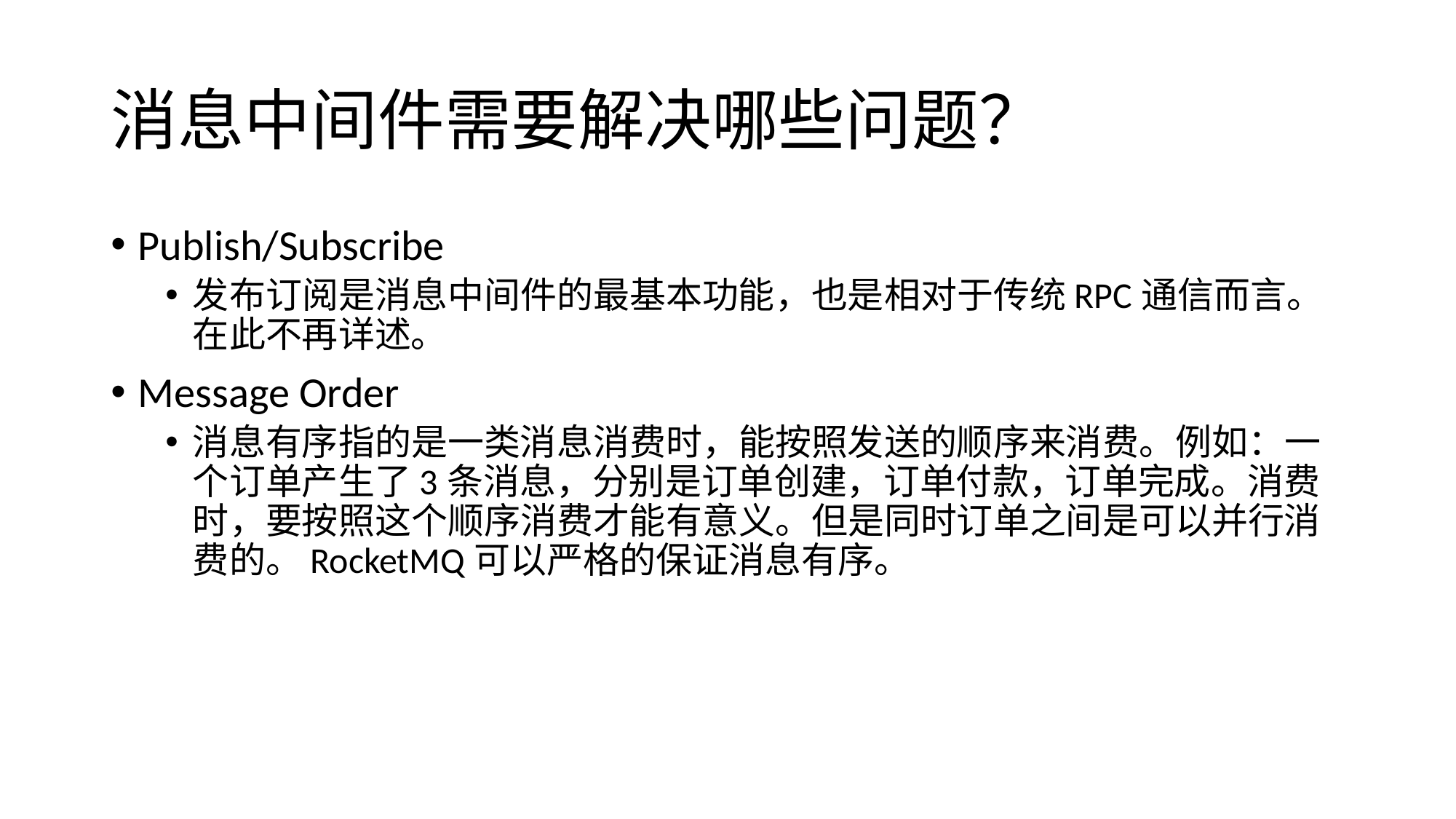

# 消息中间件需要解决哪些问题？
Publish/Subscribe
发布订阅是消息中间件的最基本功能，也是相对于传统RPC通信而言。在此不再详述。
Message Order
消息有序指的是一类消息消费时，能按照发送的顺序来消费。例如：一个订单产生了3条消息，分别是订单创建，订单付款，订单完成。消费时，要按照这个顺序消费才能有意义。但是同时订单之间是可以并行消费的。RocketMQ可以严格的保证消息有序。